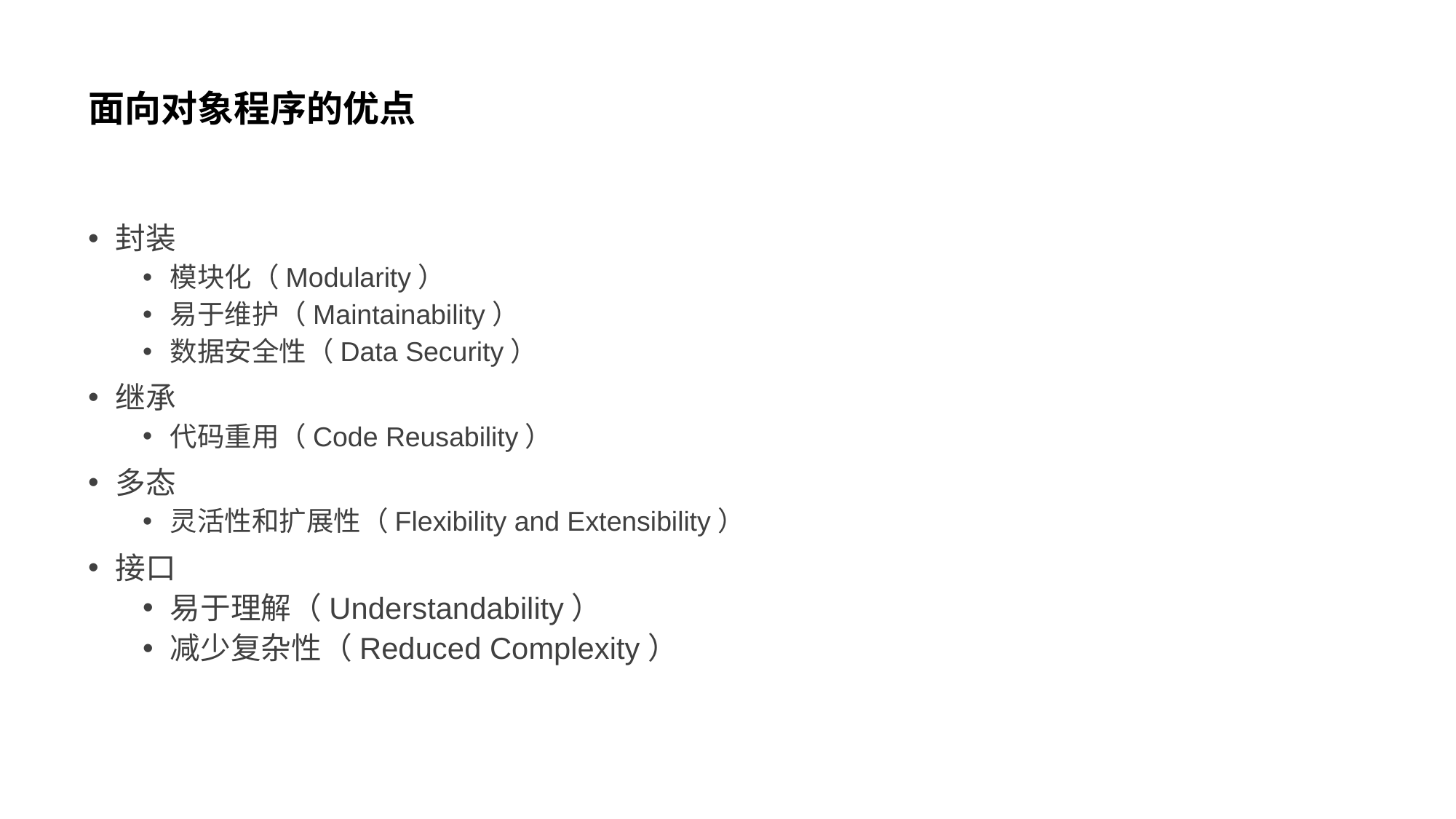

# 面向对象程序的优点
封装
模块化（Modularity）
易于维护（Maintainability）
数据安全性（Data Security）
继承
代码重用（Code Reusability）
多态
灵活性和扩展性（Flexibility and Extensibility）
接口
易于理解（Understandability）
减少复杂性（Reduced Complexity）